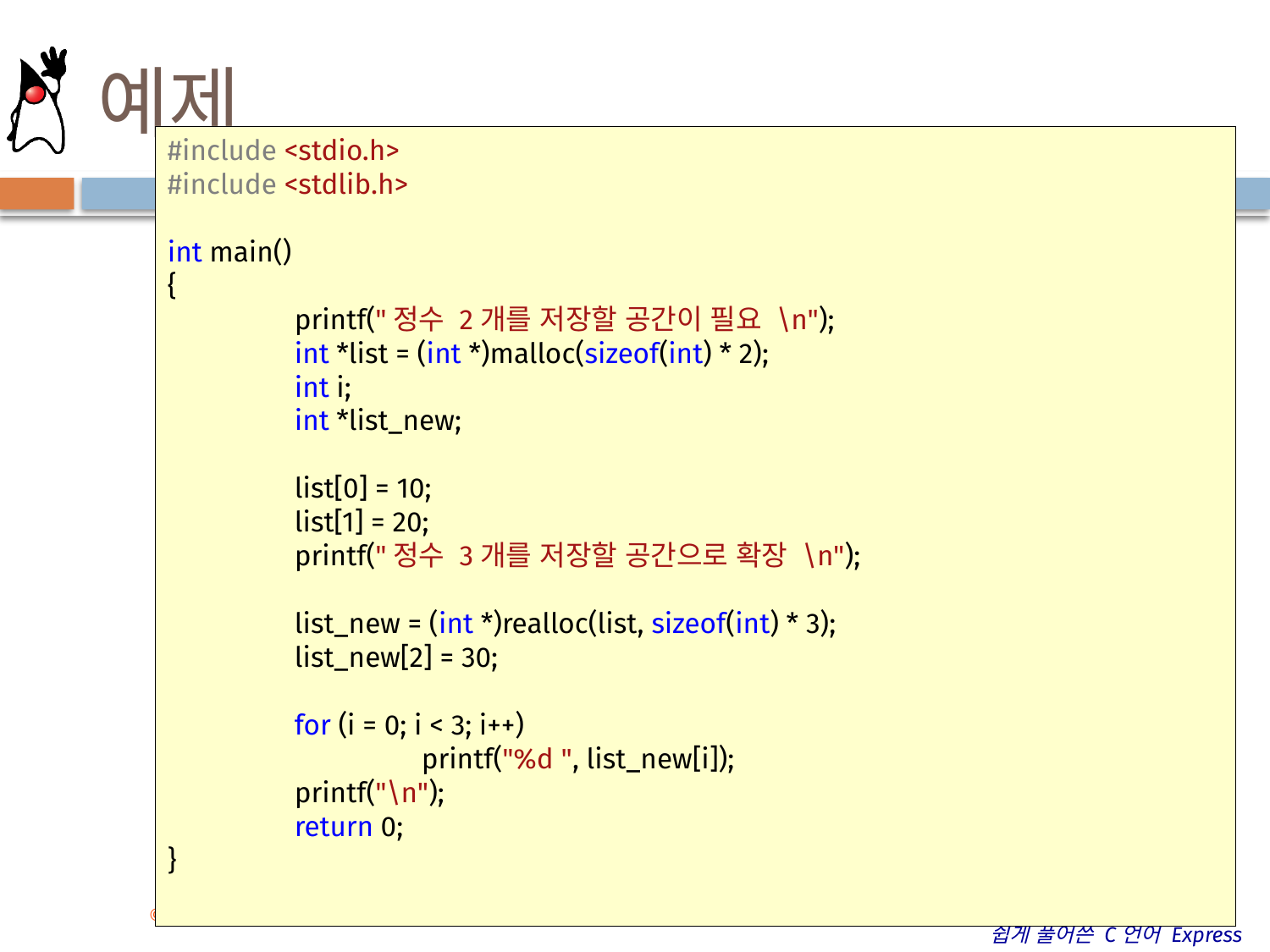

# 예제
#include <stdio.h>
#include <stdlib.h>

int main()
{
	printf("정수 2개를 저장할 공간이 필요 \n");
	int *list = (int *)malloc(sizeof(int) * 2);
	int i;
	int *list_new;

	list[0] = 10;
	list[1] = 20;
	printf("정수 3개를 저장할 공간으로 확장 \n");

	list_new = (int *)realloc(list, sizeof(int) * 3);
	list_new[2] = 30;

	for (i = 0; i < 3; i++)
		printf("%d ", list_new[i]);
	printf("\n");
	return 0;
}